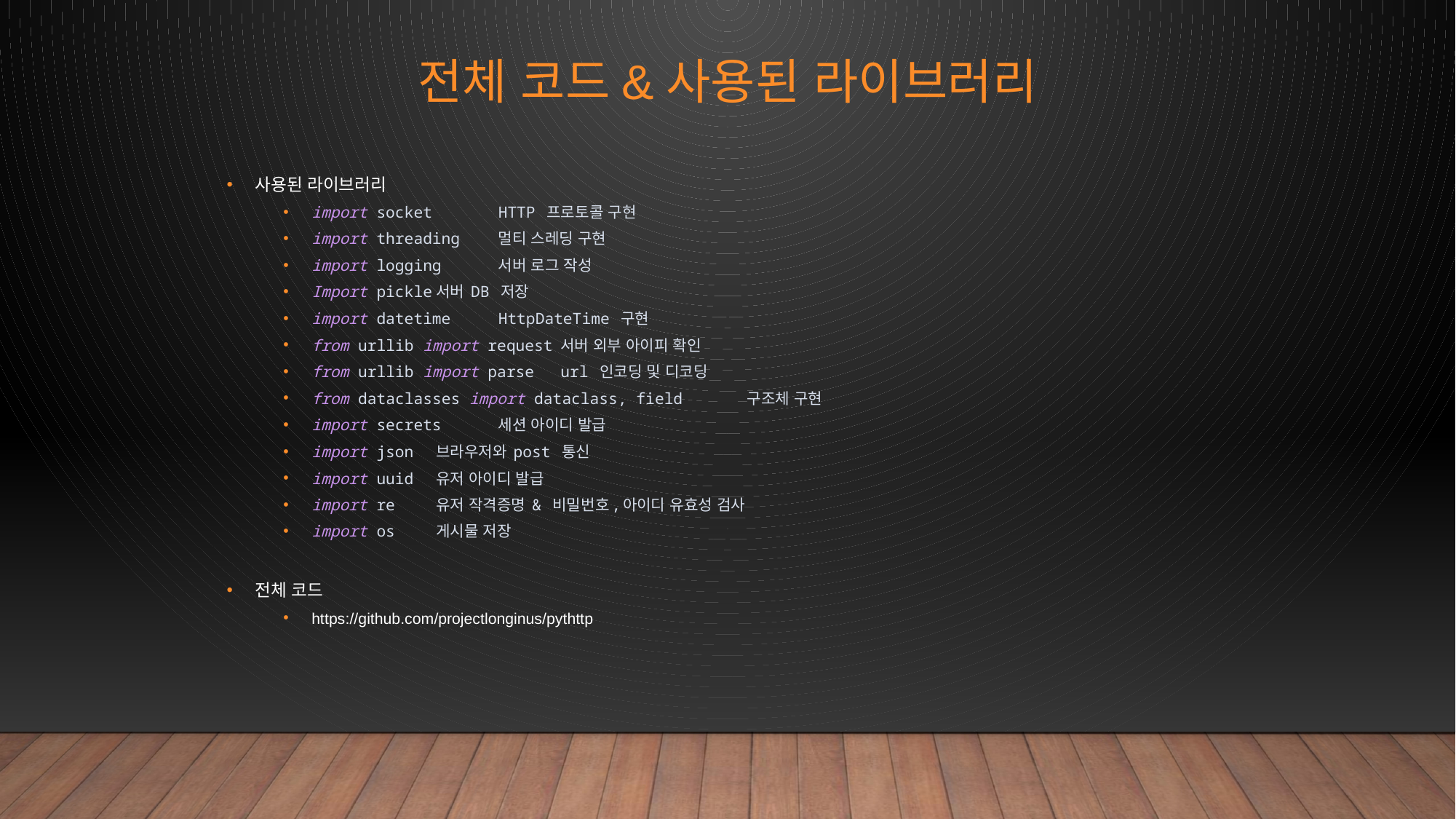

# 전체 코드&사용된 라이브러리
사용된 라이브러리
import socket 				HTTP 프로토콜 구현
import threading			멀티 스레딩 구현
import logging				서버 로그 작성
Import pickle				서버 DB 저장
import datetime			HttpDateTime 구현
from urllib import request			서버 외부 아이피 확인
from urllib import parse			url 인코딩 및 디코딩
from dataclasses import dataclass, field 	구조체 구현
import secrets				세션 아이디 발급
import json				브라우저와 post 통신
import uuid				유저 아이디 발급
import re				유저 작격증명 & 비밀번호,아이디 유효성 검사
import os				게시물 저장

전체 코드
https://github.com/projectlonginus/pythttp